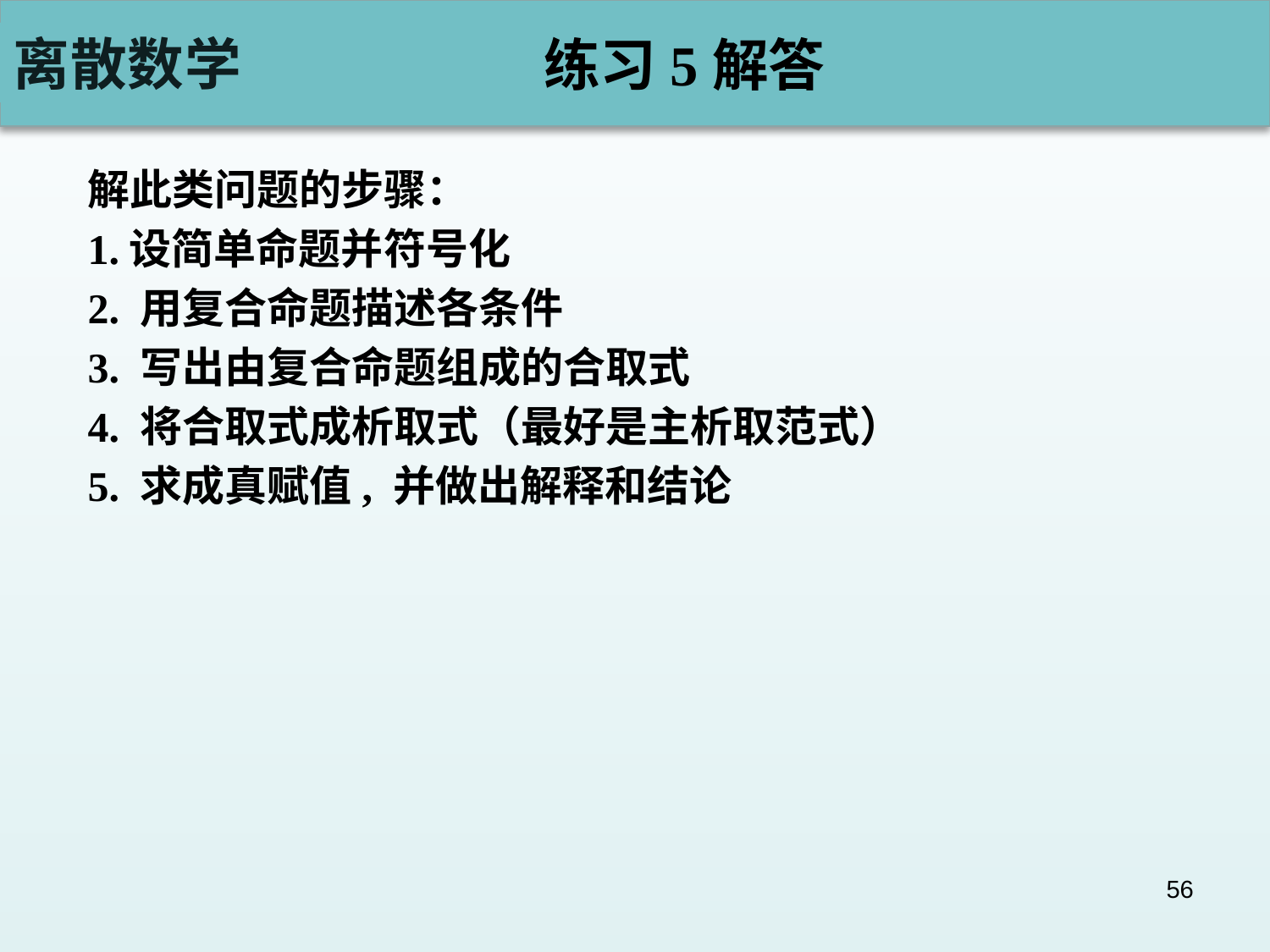

# 练习5解答
解此类问题的步骤：
1.设简单命题并符号化
2. 用复合命题描述各条件
3. 写出由复合命题组成的合取式
4. 将合取式成析取式（最好是主析取范式）
5. 求成真赋值, 并做出解释和结论
56